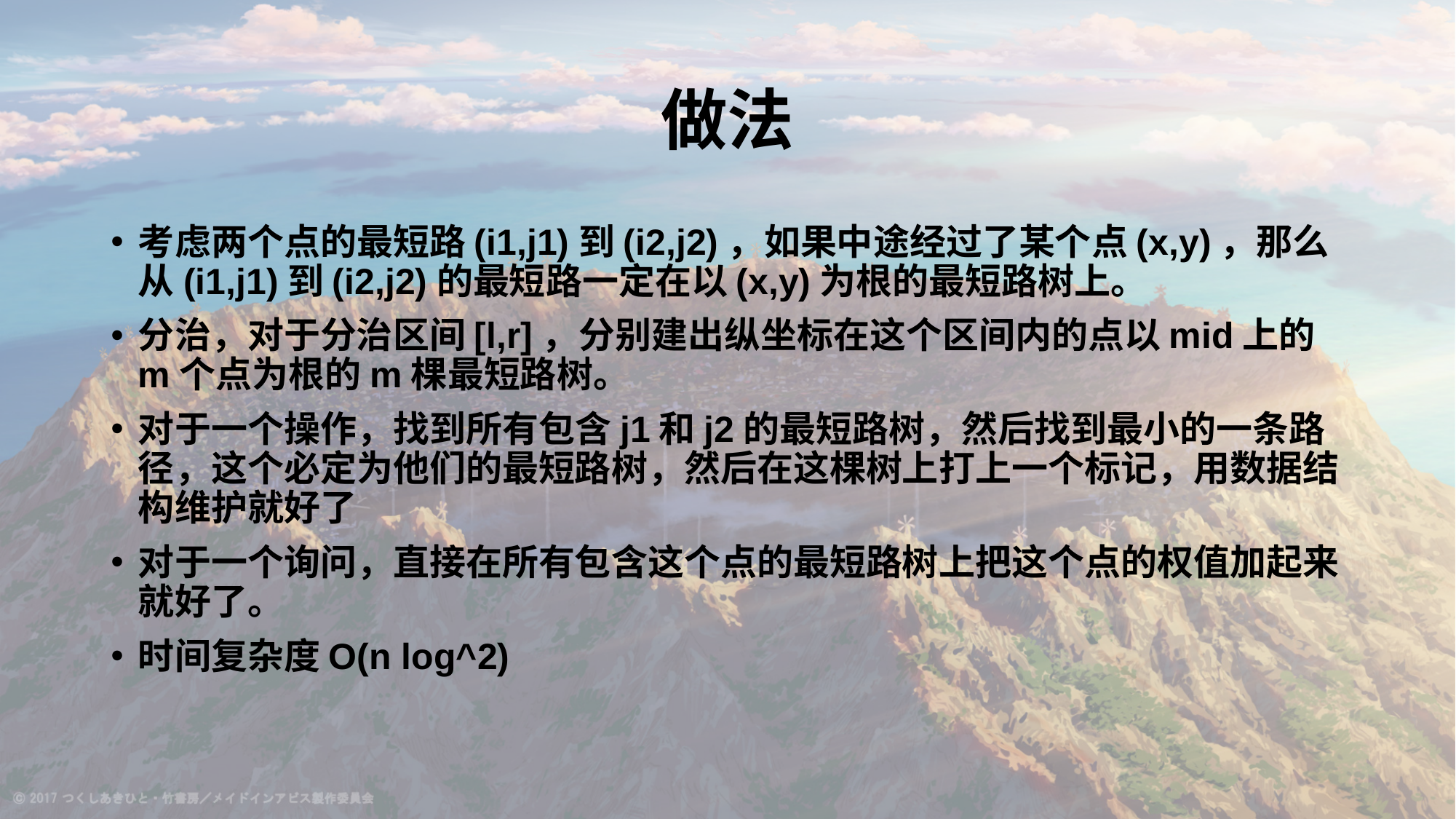

# 做法
考虑两个点的最短路(i1,j1)到(i2,j2)，如果中途经过了某个点(x,y)，那么从(i1,j1)到(i2,j2)的最短路一定在以(x,y)为根的最短路树上。
分治，对于分治区间[l,r]，分别建出纵坐标在这个区间内的点以mid上的m个点为根的m棵最短路树。
对于一个操作，找到所有包含j1和j2的最短路树，然后找到最小的一条路径，这个必定为他们的最短路树，然后在这棵树上打上一个标记，用数据结构维护就好了
对于一个询问，直接在所有包含这个点的最短路树上把这个点的权值加起来就好了。
时间复杂度O(n log^2)